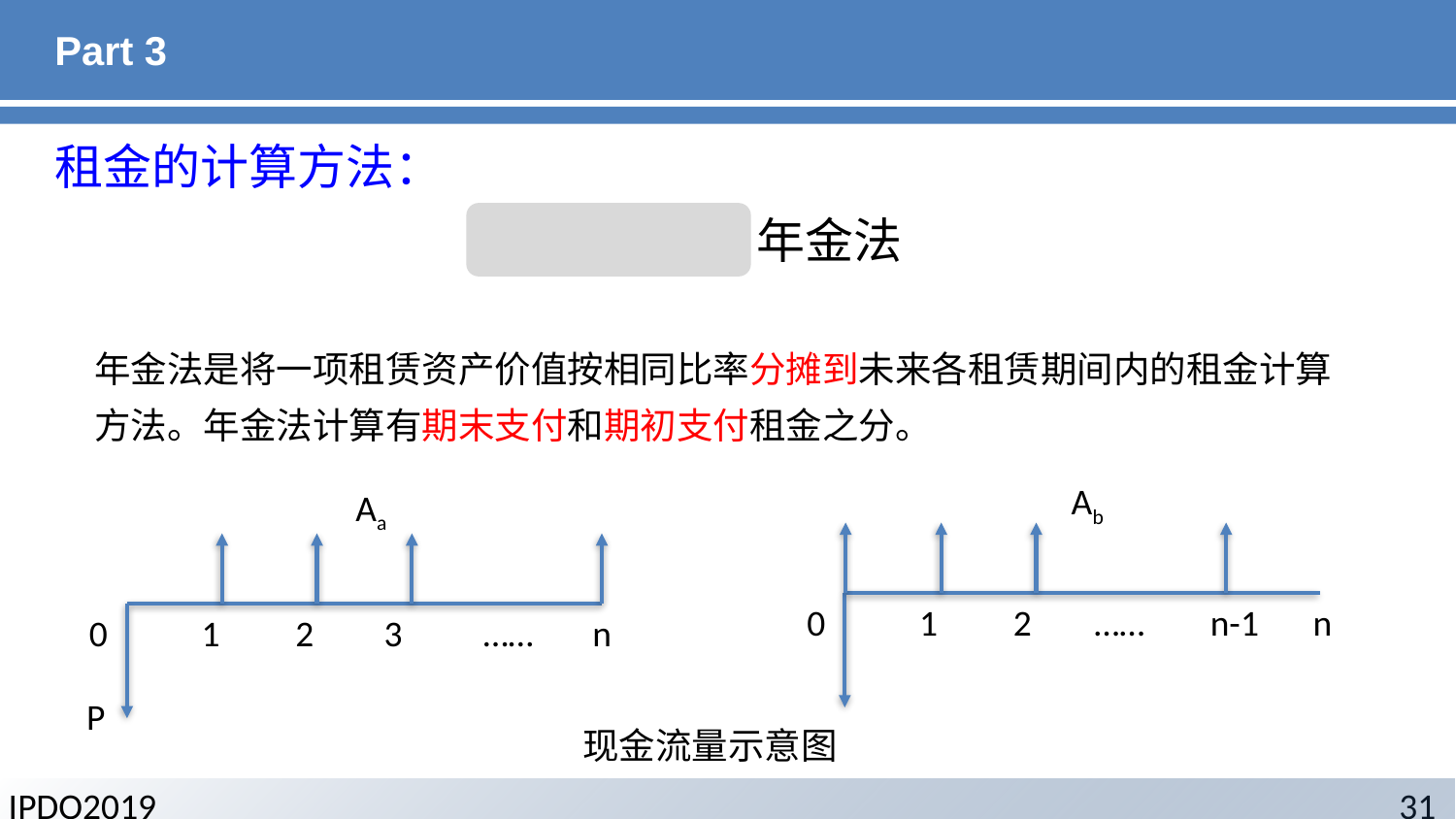

# Part 3

租金的计算方法：

附加率法 和 年金法

年金法是将一项租赁资产价值按相同比率分摊到未来各租赁期间内的租金计算方法。年金法计算有期末支付和期初支付租金之分。
Ab
0
1
2
……
n-1
n
Aa
0
1
2
3
……
n
P
现金流量示意图
IPDO2019
31